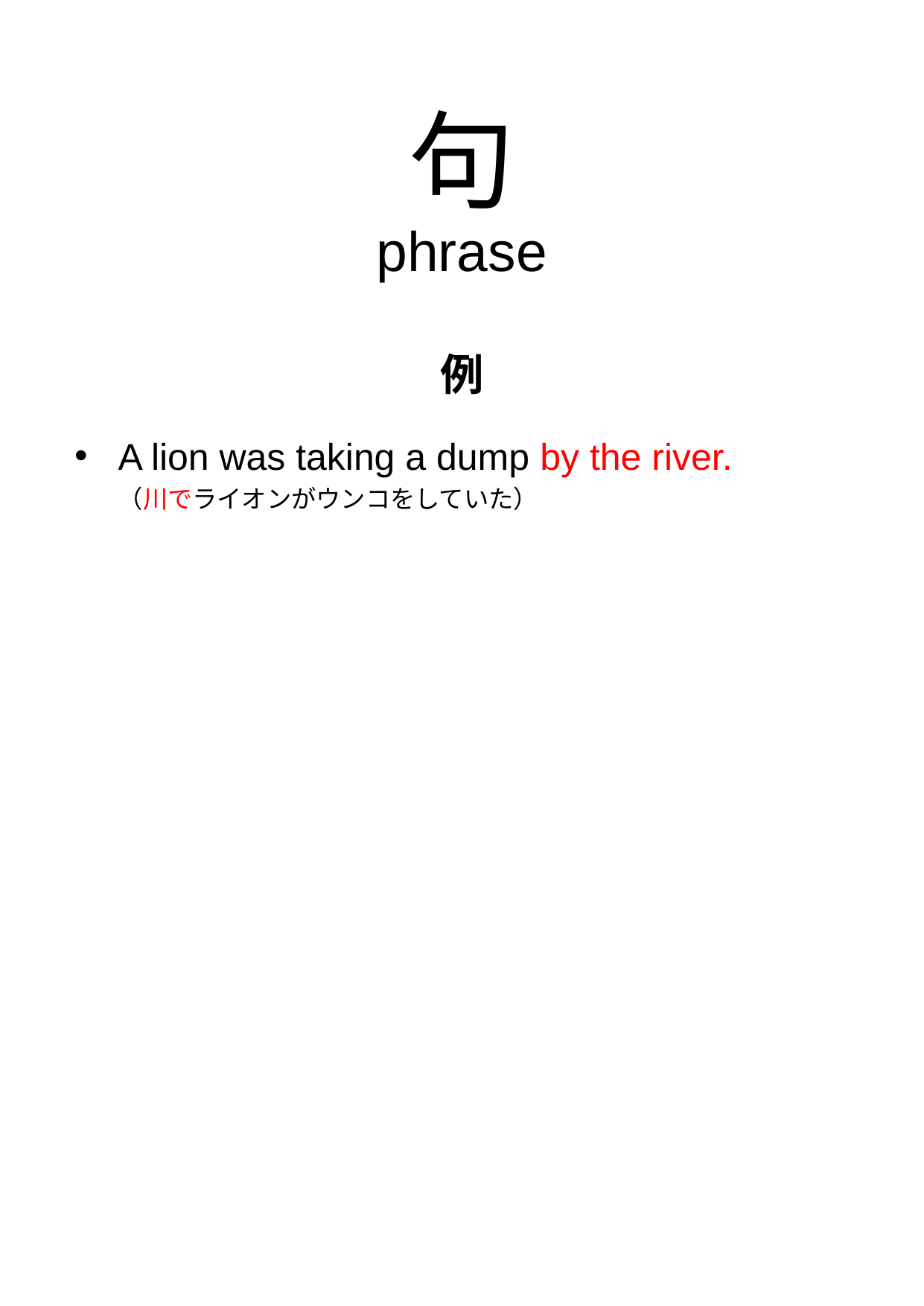

# 句 phrase
例
A lion was taking a dump by the river.
（川でライオンがウンコをしていた）